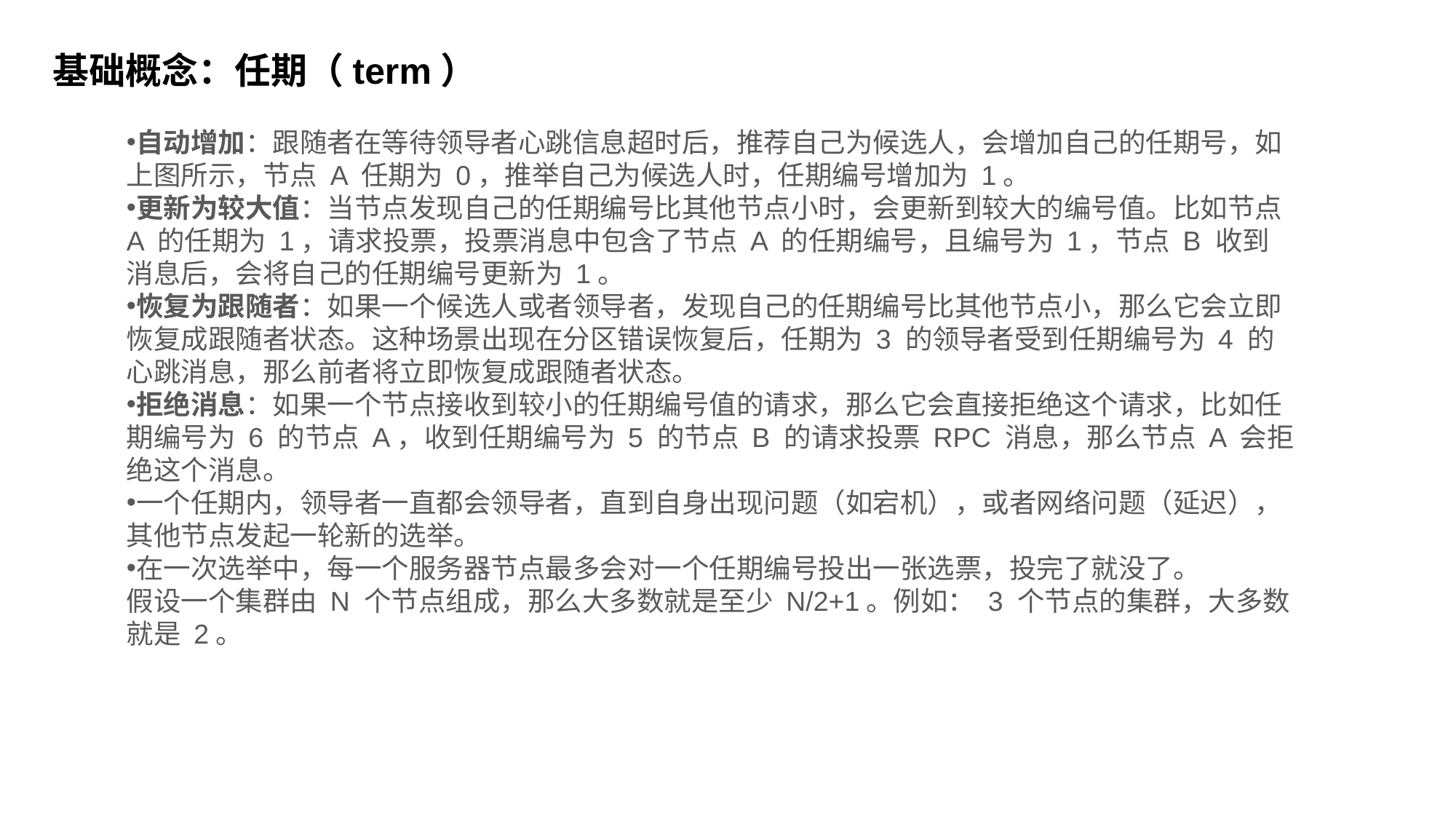

基础概念：任期（term）
自动增加：跟随者在等待领导者心跳信息超时后，推荐自己为候选人，会增加自己的任期号，如上图所示，节点 A 任期为 0，推举自己为候选人时，任期编号增加为 1。
更新为较大值：当节点发现自己的任期编号比其他节点小时，会更新到较大的编号值。比如节点 A 的任期为 1，请求投票，投票消息中包含了节点 A 的任期编号，且编号为 1，节点 B 收到消息后，会将自己的任期编号更新为 1。
恢复为跟随者：如果一个候选人或者领导者，发现自己的任期编号比其他节点小，那么它会立即恢复成跟随者状态。这种场景出现在分区错误恢复后，任期为 3 的领导者受到任期编号为 4 的心跳消息，那么前者将立即恢复成跟随者状态。
拒绝消息：如果一个节点接收到较小的任期编号值的请求，那么它会直接拒绝这个请求，比如任期编号为 6 的节点 A，收到任期编号为 5 的节点 B 的请求投票 RPC 消息，那么节点 A 会拒绝这个消息。
一个任期内，领导者一直都会领导者，直到自身出现问题（如宕机），或者网络问题（延迟），其他节点发起一轮新的选举。
在一次选举中，每一个服务器节点最多会对一个任期编号投出一张选票，投完了就没了。
假设一个集群由 N 个节点组成，那么大多数就是至少 N/2+1。例如： 3 个节点的集群，大多数就是 2。